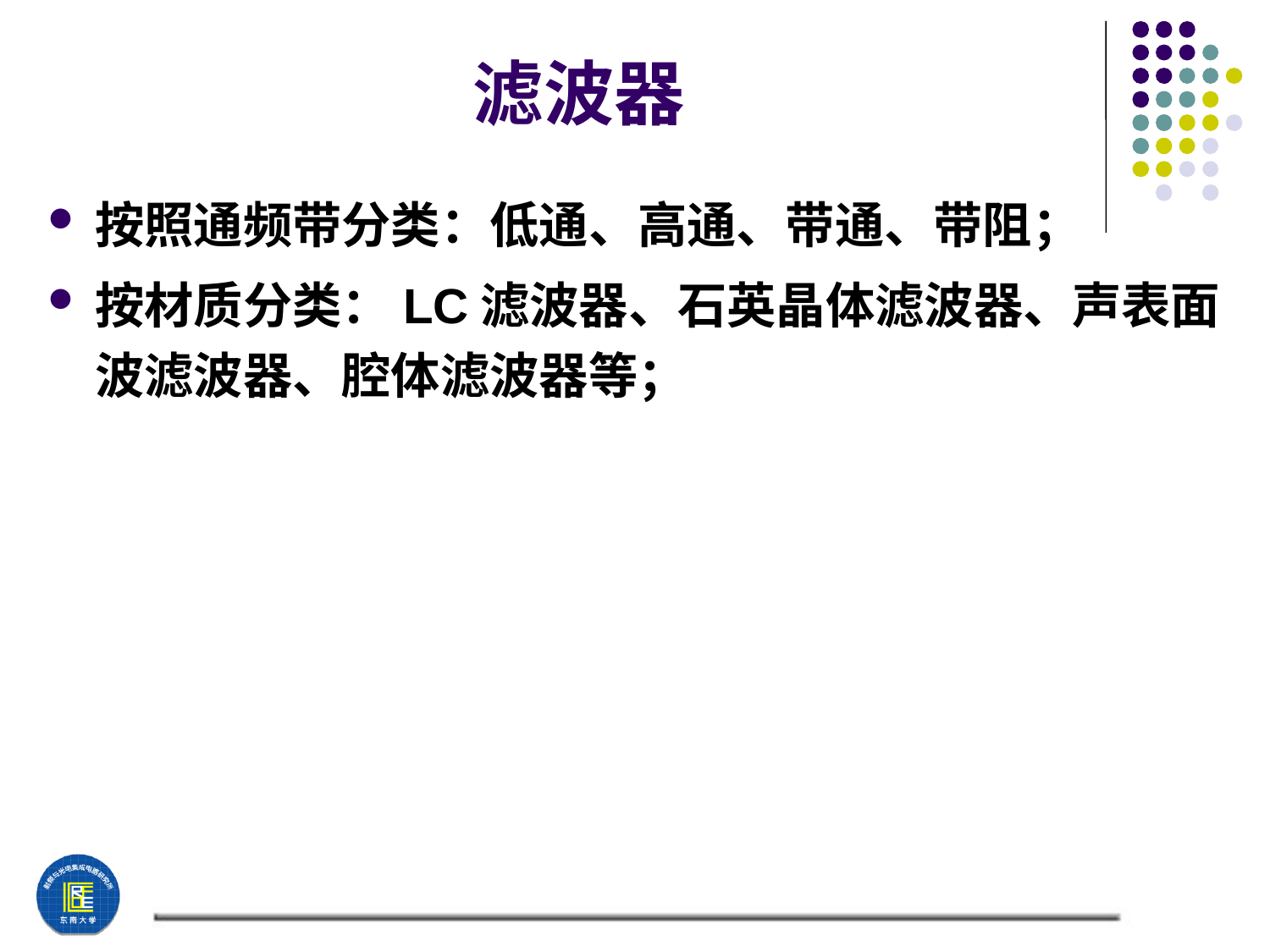

# 滤波器
按照通频带分类：低通、高通、带通、带阻；
按材质分类：LC滤波器、石英晶体滤波器、声表面波滤波器、腔体滤波器等；